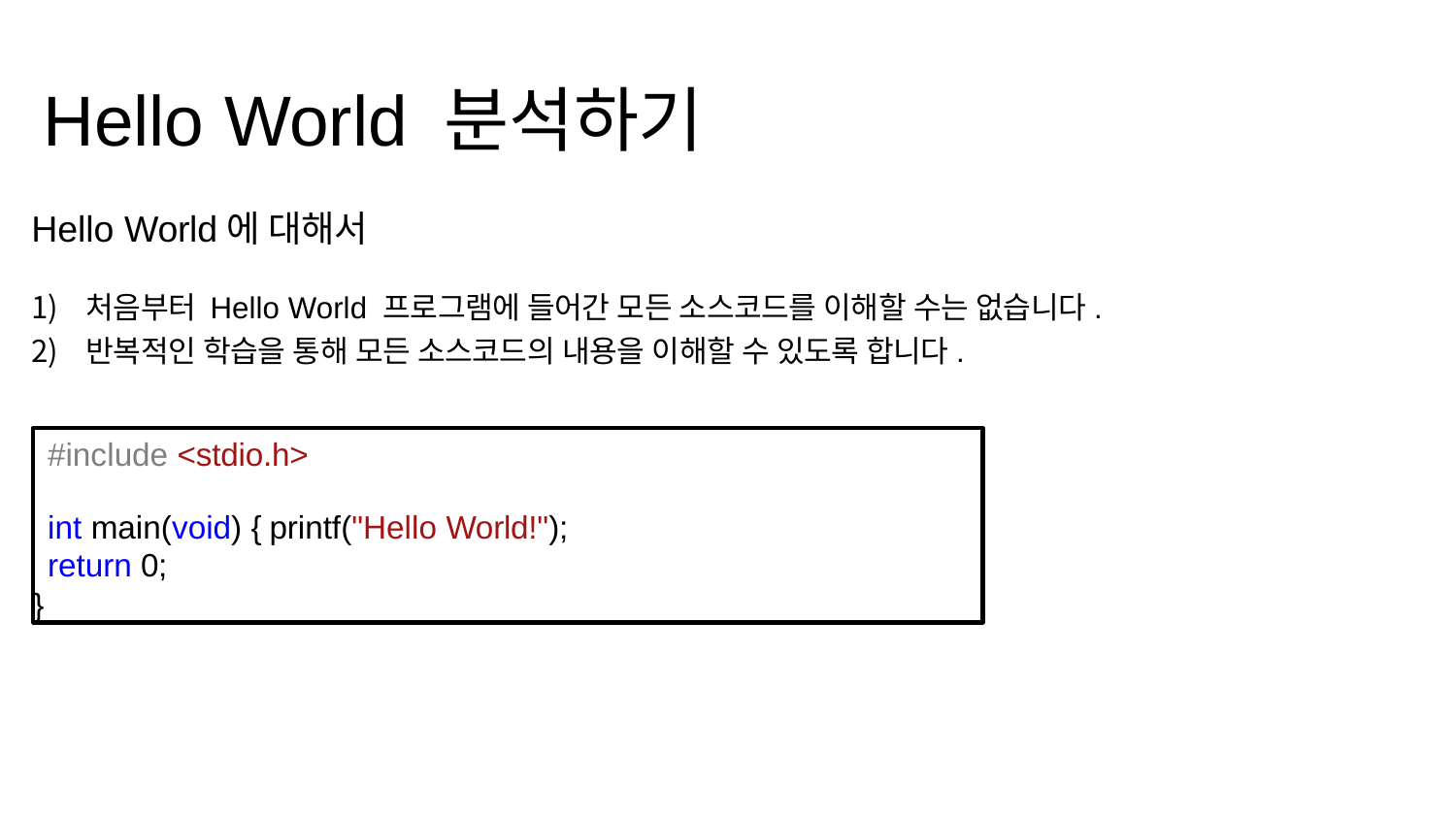

# Hello World 분석하기
Hello World에 대해서

처음부터 Hello World 프로그램에 들어간 모든 소스코드를 이해할 수는 없습니다.
반복적인 학습을 통해 모든 소스코드의 내용을 이해할 수 있도록 합니다.
#include <stdio.h>

int main(void) { printf("Hello World!");
return 0;
}